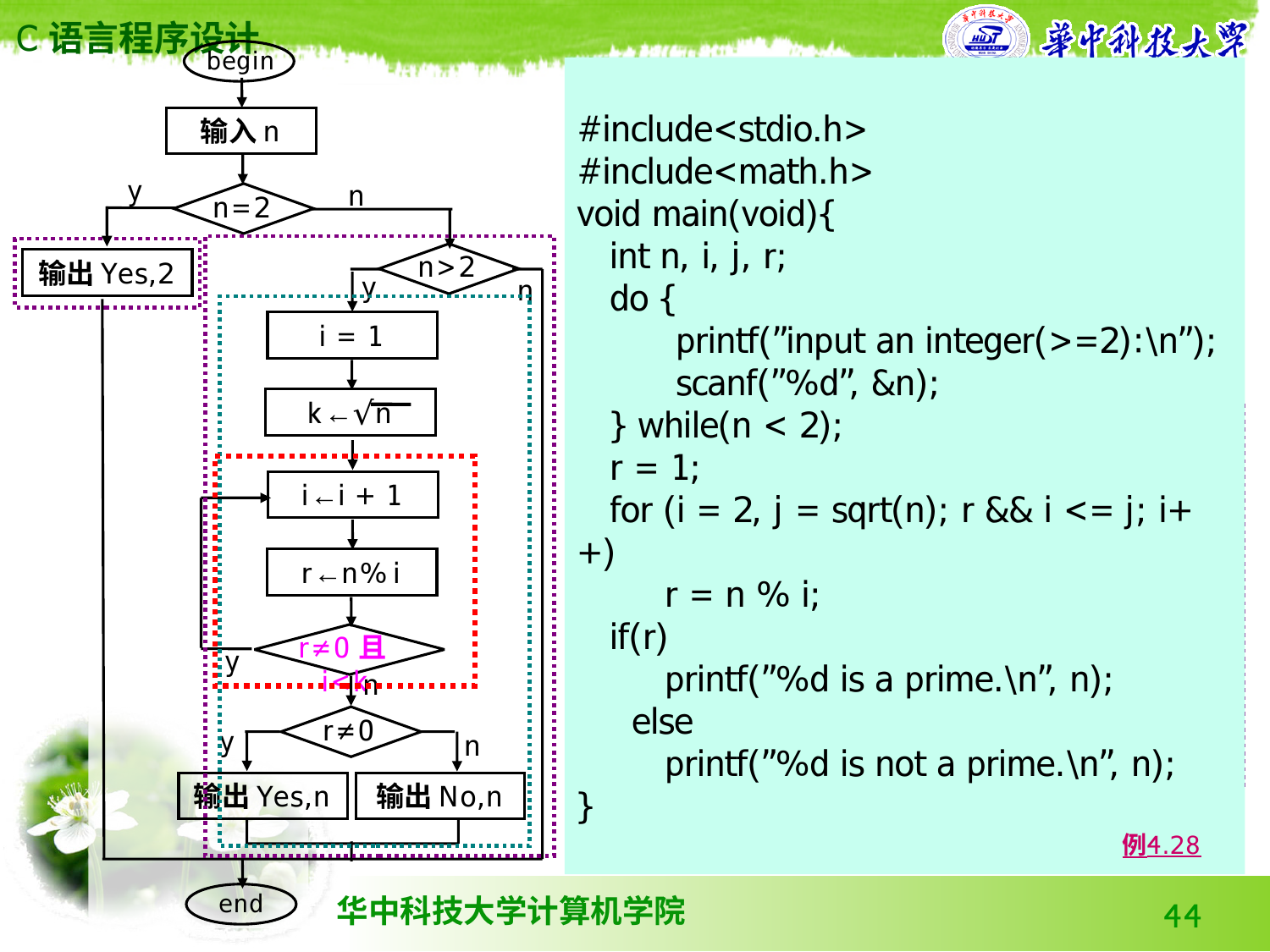

begin

输入n

y
n

n=2

n>2

输出Yes,2
y
n

i = 1

k←√n

i←i + 1

r←n%i

r≠0且i<k

y

n

r≠0
y
n

输出Yes,n
输出No,n

end

#include <stdio.h>
#include <math.h>
void main(void){
   int n, i, k, r;
   printf(”input n:\n”);
   scanf(”%d”, &n);
   if (n == 2)
        printf(”2 is a prime\n”);
   else if (n > 2){
            i = 1; k = sqrt(n);
            do {
                  ++i; r = n % i;
            } while (r && i <= k);
            if(r)
               printf(”%d is a prime\n”, n);
            else
               printf(”%d isn’t a prime\n”, n);
   }
}

#include<stdio.h>
#include<math.h>
void main(void){
   int n, i, j, r;
   do {
         printf(”input an integer(>=2):\n”);
         scanf(”%d”, &n);
   } while(n < 2);
   r = 1;
   for (i = 2, j = sqrt(n); r && i <= j; i++)
        r = n % i;
   if(r)
        printf(”%d is a prime.\n”, n);
     else
        printf(”%d is not a prime.\n”, n);
}

例4.28
44